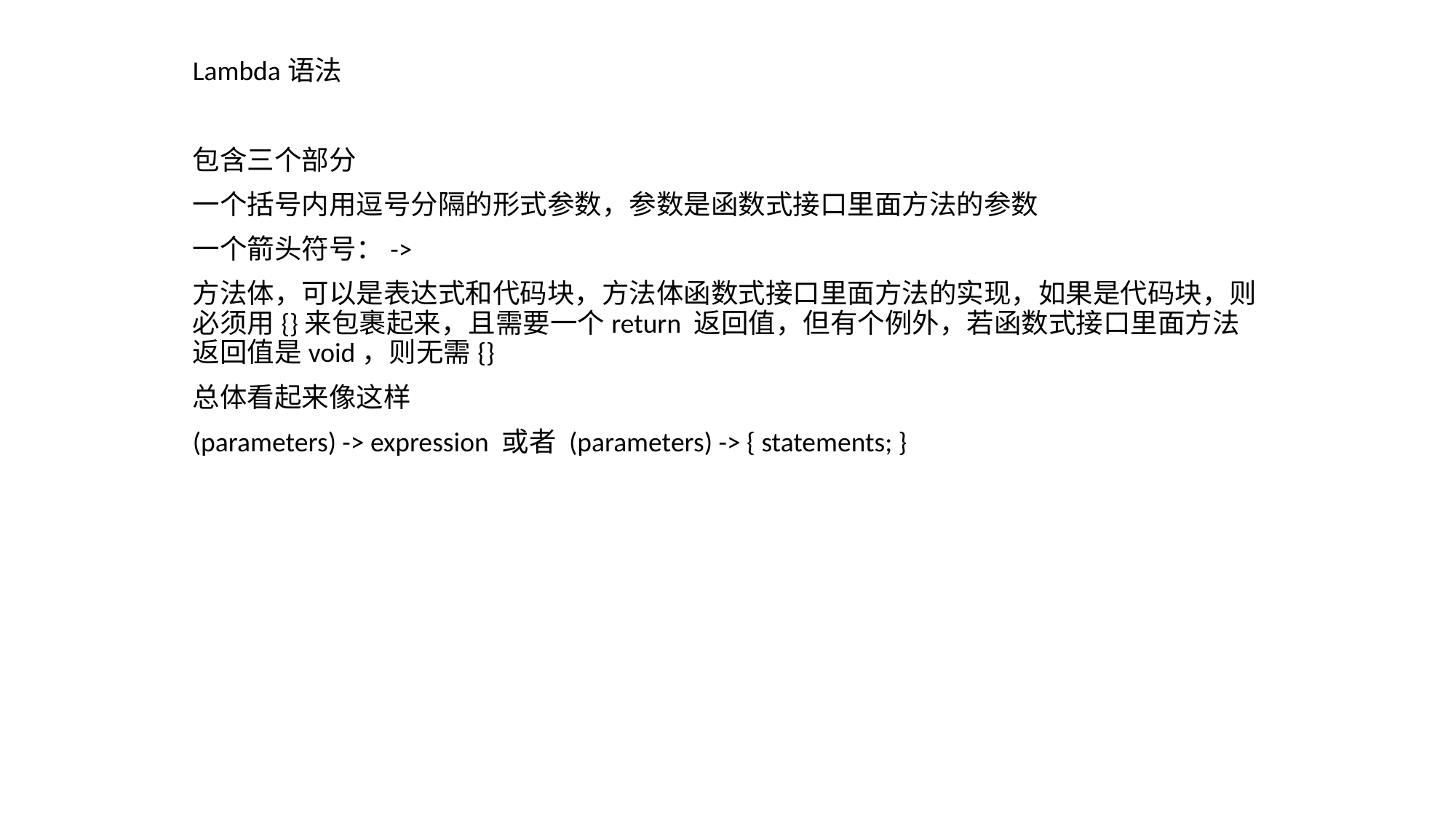

Lambda语法

包含三个部分
一个括号内用逗号分隔的形式参数，参数是函数式接口里面方法的参数
一个箭头符号：->
方法体，可以是表达式和代码块，方法体函数式接口里面方法的实现，如果是代码块，则必须用{}来包裹起来，且需要一个return 返回值，但有个例外，若函数式接口里面方法返回值是void，则无需{}
总体看起来像这样
(parameters) -> expression 或者 (parameters) -> { statements; }